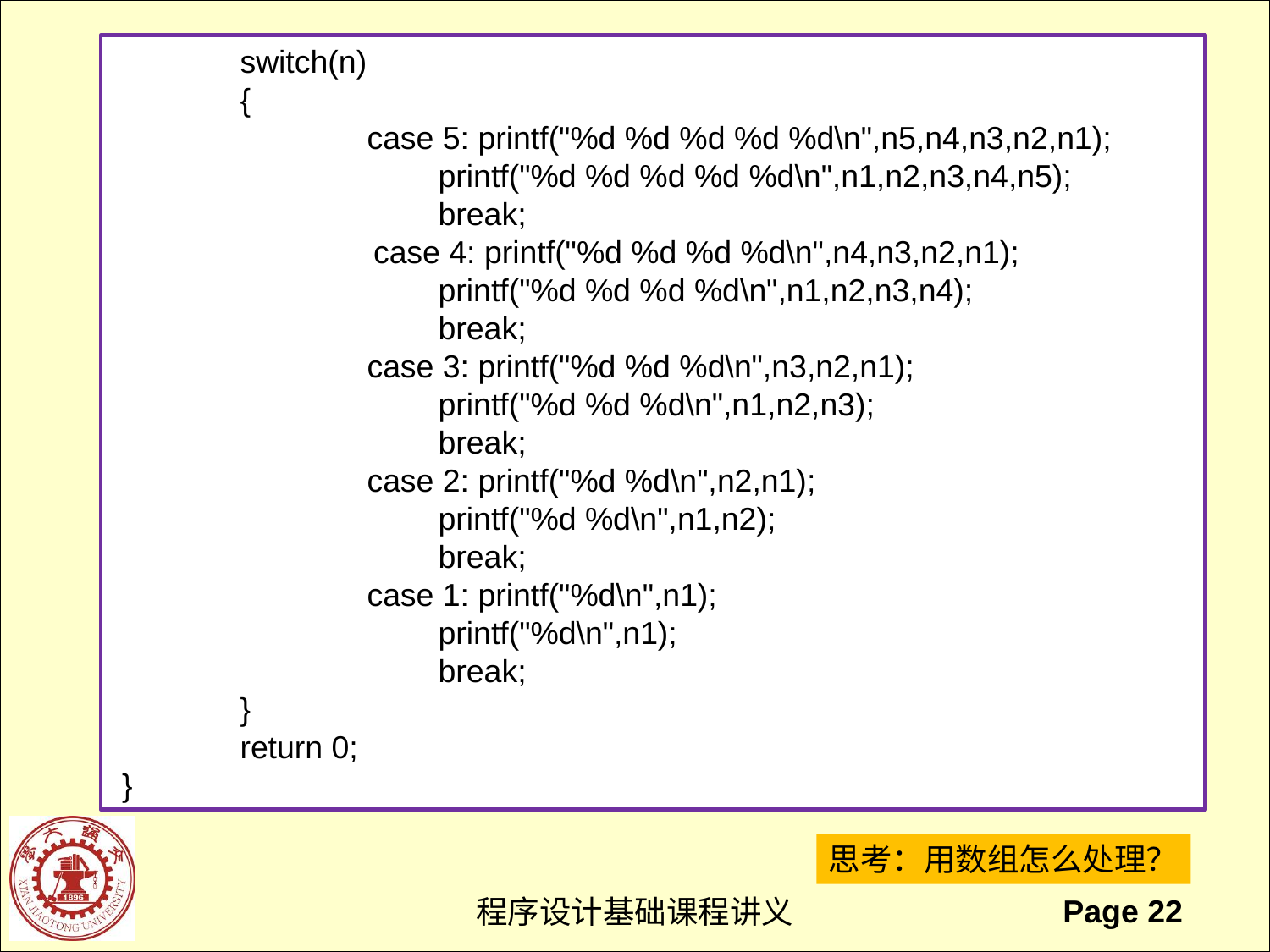

switch(n)
	{
		case 5: printf("%d %d %d %d %d\n",n5,n4,n3,n2,n1);
		        printf("%d %d %d %d %d\n",n1,n2,n3,n4,n5);
		        break;
	               case 4: printf("%d %d %d %d\n",n4,n3,n2,n1);
		        printf("%d %d %d %d\n",n1,n2,n3,n4);
		        break;
		case 3: printf("%d %d %d\n",n3,n2,n1);
		        printf("%d %d %d\n",n1,n2,n3);
		        break;
		case 2: printf("%d %d\n",n2,n1);
		        printf("%d %d\n",n1,n2);
		        break;
		case 1: printf("%d\n",n1);
		        printf("%d\n",n1);
		        break;
	}
	return 0;
 }
思考：用数组怎么处理？